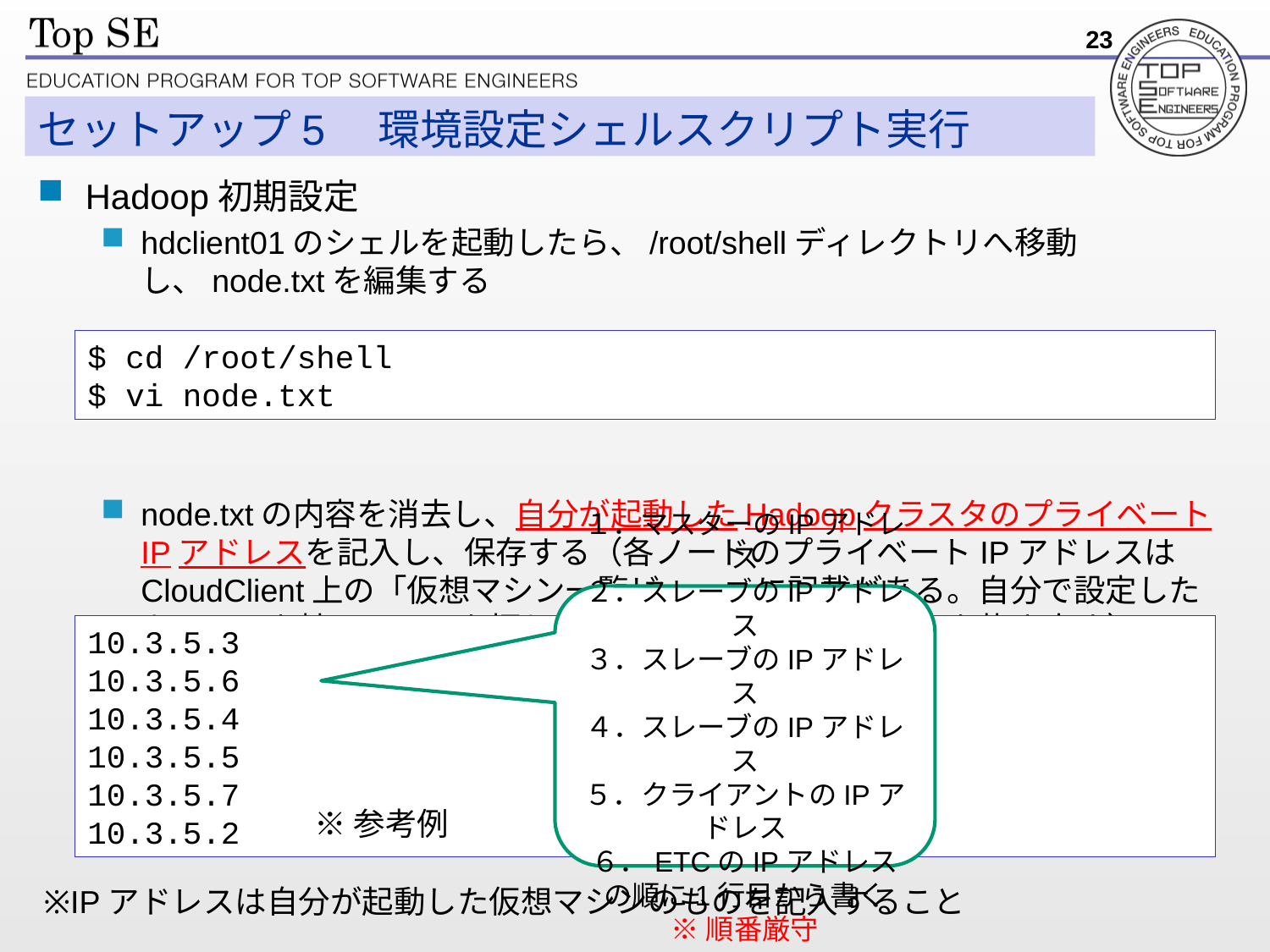

23
# セットアップ5　環境設定シェルスクリプト実行
Hadoop初期設定
hdclient01のシェルを起動したら、/root/shellディレクトリへ移動し、node.txtを編集する

node.txtの内容を消去し、自分が起動したHadoopクラスタのプライベートIPアドレスを記入し、保存する（各ノードのプライベートIPアドレスはCloudClient上の「仮想マシン一覧ビュー」に記載がある。自分で設定したキーペアを持つノードを探し、プライベートIPアドレスを抜き出す）

$ cd /root/shell
$ vi node.txt
１．マスターのIPアドレス
２．スレーブのIPアドレス
３．スレーブのIPアドレス
４．スレーブのIPアドレス
５．クライアントのIPアドレス
６．ETCのIPアドレス
の順に1行目から書く
※順番厳守
10.3.5.3
10.3.5.6
10.3.5.4
10.3.5.5
10.3.5.7
10.3.5.2
※参考例
※IPアドレスは自分が起動した仮想マシンのものを記入すること